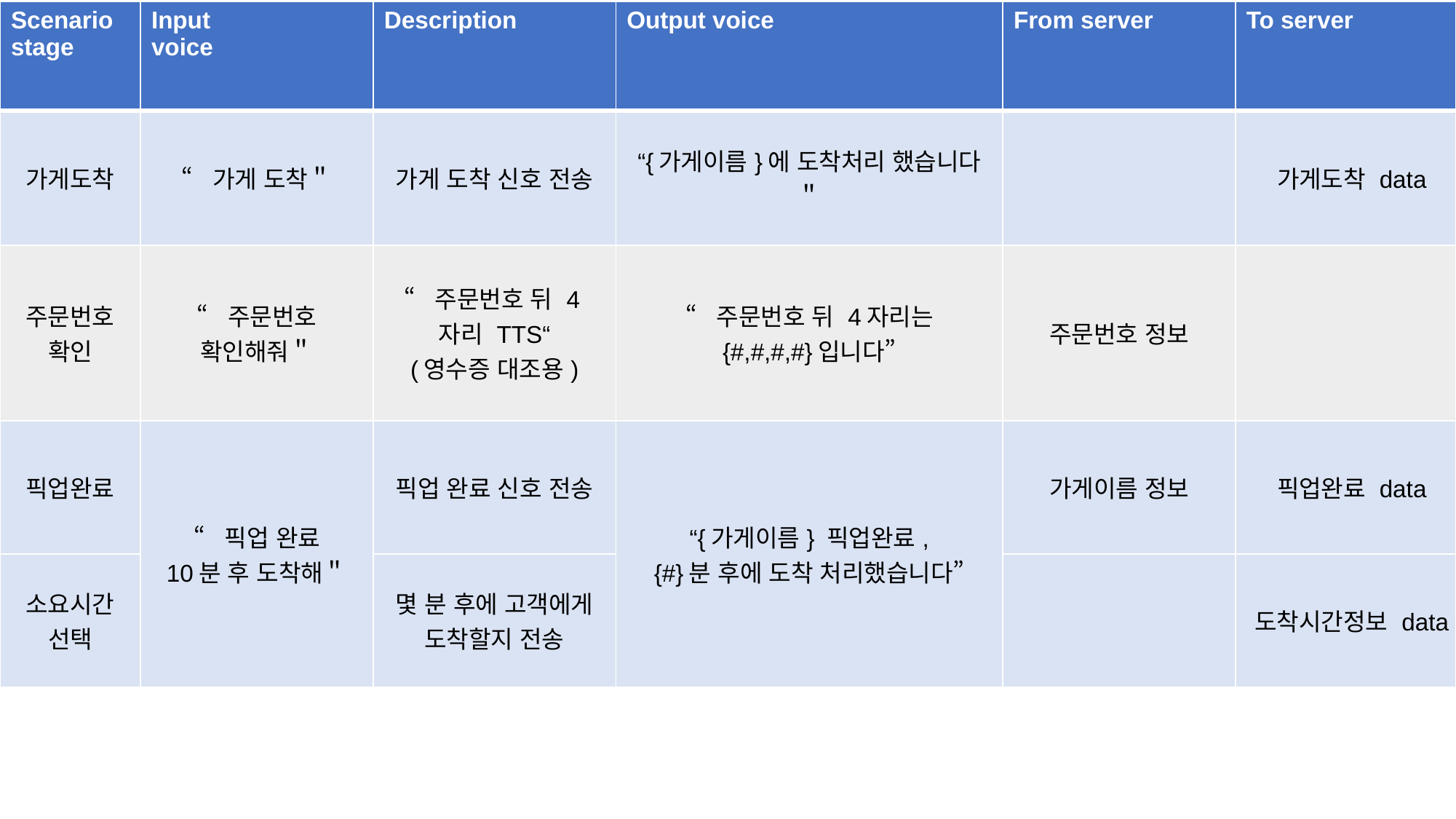

| Scenario stage | Input voice | Description | Output voice | From server | To server |
| --- | --- | --- | --- | --- | --- |
| 가게도착 | “가게 도착＂ | 가게 도착 신호 전송 | “{가게이름}에 도착처리 했습니다＂ |  | 가게도착 data |
| 주문번호 확인 | “주문번호 확인해줘＂ | “주문번호 뒤 4자리 TTS“ (영수증 대조용) | “주문번호 뒤 4자리는 {#,#,#,#}입니다” | 주문번호 정보 |  |
| 픽업완료 | “픽업 완료 10분 후 도착해＂ | 픽업 완료 신호 전송 | “{가게이름} 픽업완료, {#}분 후에 도착 처리했습니다” | 가게이름 정보 | 픽업완료 data |
| 소요시간 선택 | “10분 후 도착해＂ | 몇 분 후에 고객에게 도착할지 전송 | “{#}분 후에 도착 처리했습니다” |  | 도착시간정보 data |
|  |  |  |  |  |  |